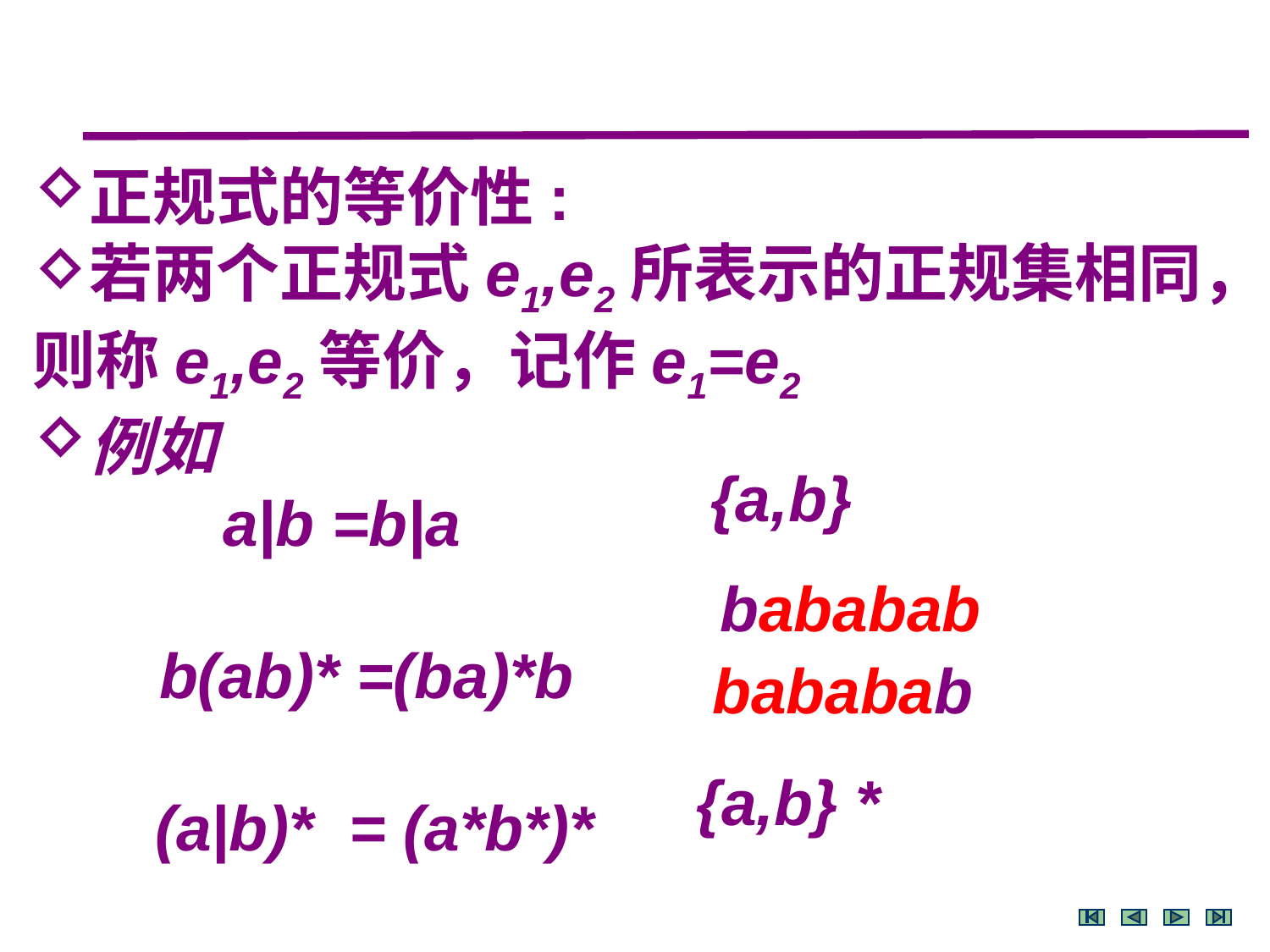

正规式的等价性:
若两个正规式e1,e2所表示的正规集相同，则称e1,e2等价，记作e1=e2
例如
	a|b =b|a

	b(ab)* =(ba)*b

       (a|b)*  = (a*b*)*

{a,b}
bababab
bababab
{a,b} *